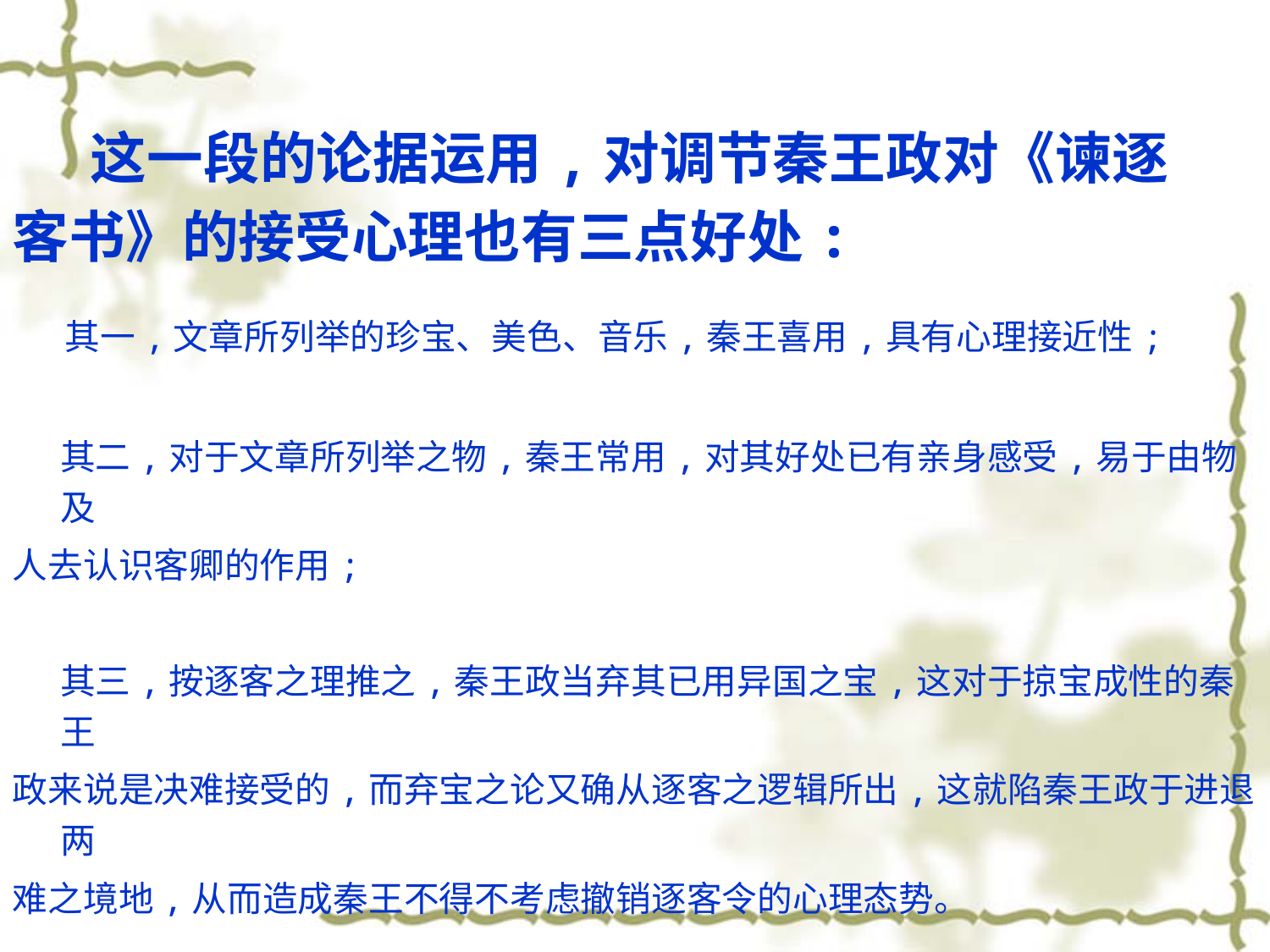

这一段的论据运用,对调节秦王政对《谏逐
客书》的接受心理也有三点好处:
   其一,文章所列举的珍宝、美色、音乐,秦王喜用,具有心理接近性;

     其二,对于文章所列举之物,秦王常用,对其好处已有亲身感受,易于由物及
人去认识客卿的作用;

     其三,按逐客之理推之,秦王政当弃其已用异国之宝,这对于掠宝成性的秦王
政来说是决难接受的,而弃宝之论又确从逐客之逻辑所出,这就陷秦王政于进退两
难之境地,从而造成秦王不得不考虑撤销逐客令的心理态势。

29